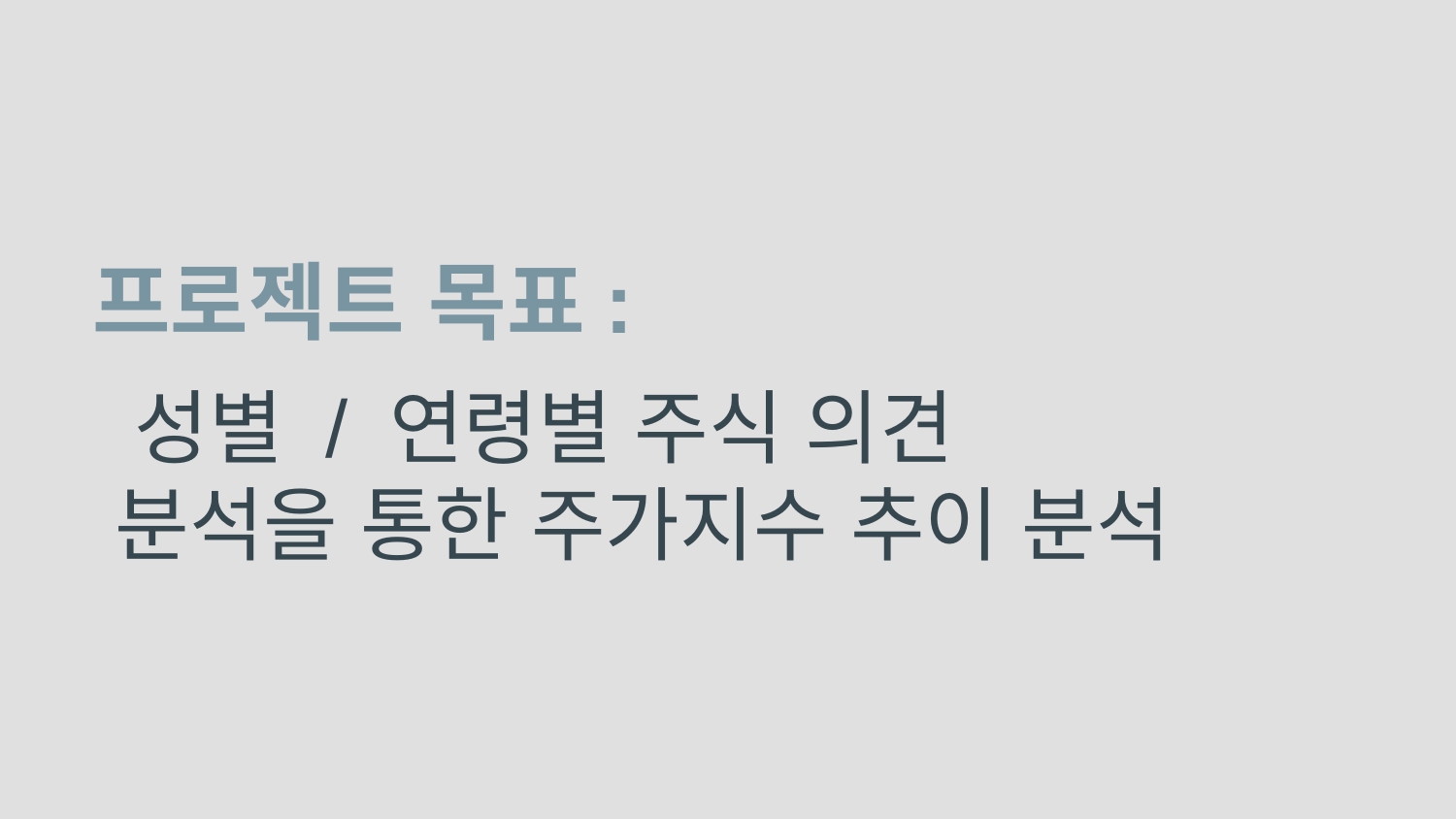

# 프로젝트 목표:
 성별 / 연령별 주식 의견
 분석을 통한 주가지수 추이 분석